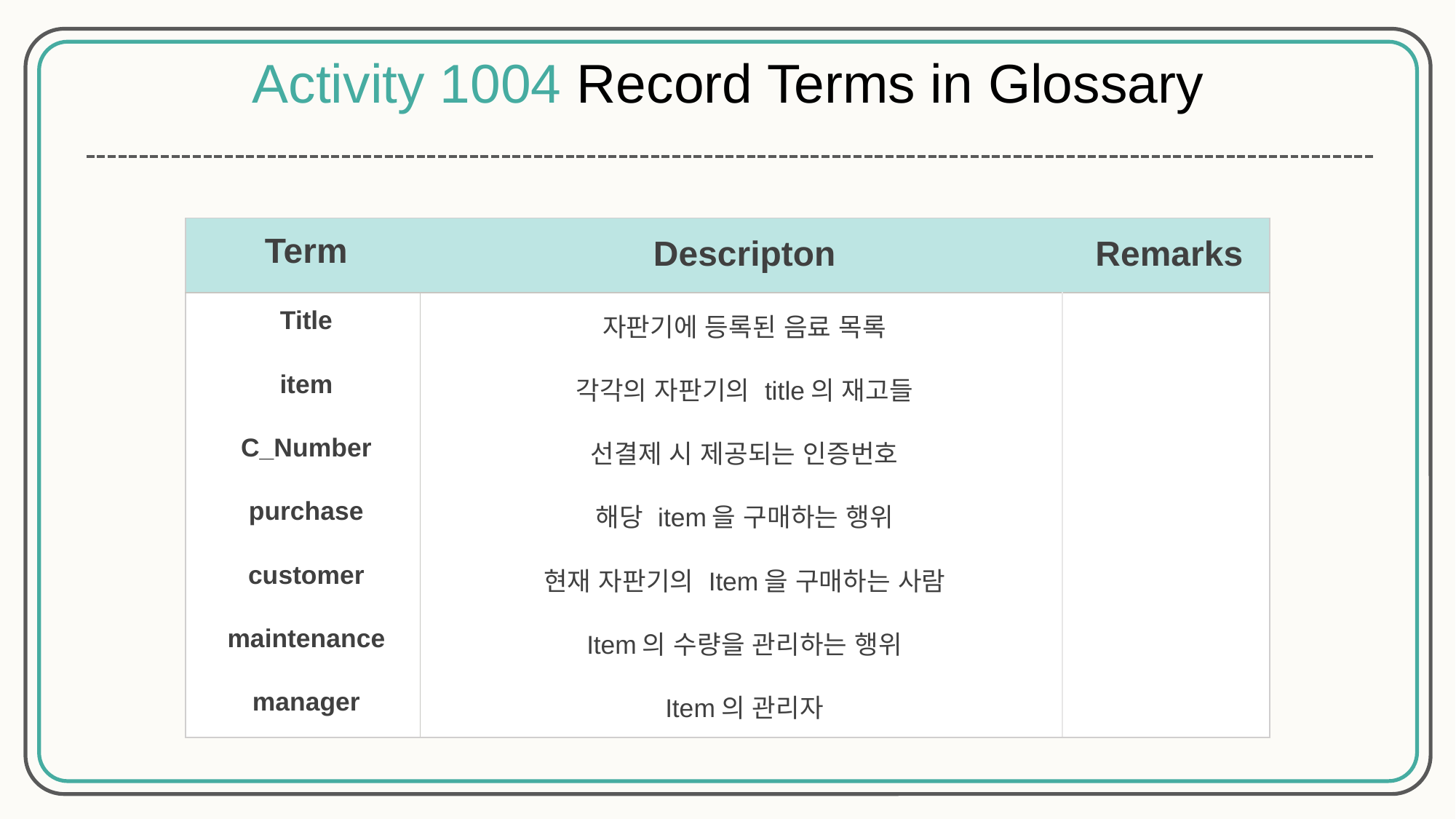

Activity 1004 Record Terms in Glossary
| Term | Descripton | Remarks |
| --- | --- | --- |
| Title | 자판기에 등록된 음료 목록 |  |
| item | 각각의 자판기의 title의 재고들 |  |
| C\_Number | 선결제 시 제공되는 인증번호 |  |
| purchase | 해당 item을 구매하는 행위 |  |
| customer | 현재 자판기의 Item을 구매하는 사람 |  |
| maintenance | Item의 수량을 관리하는 행위 |  |
| manager | Item의 관리자 |  |